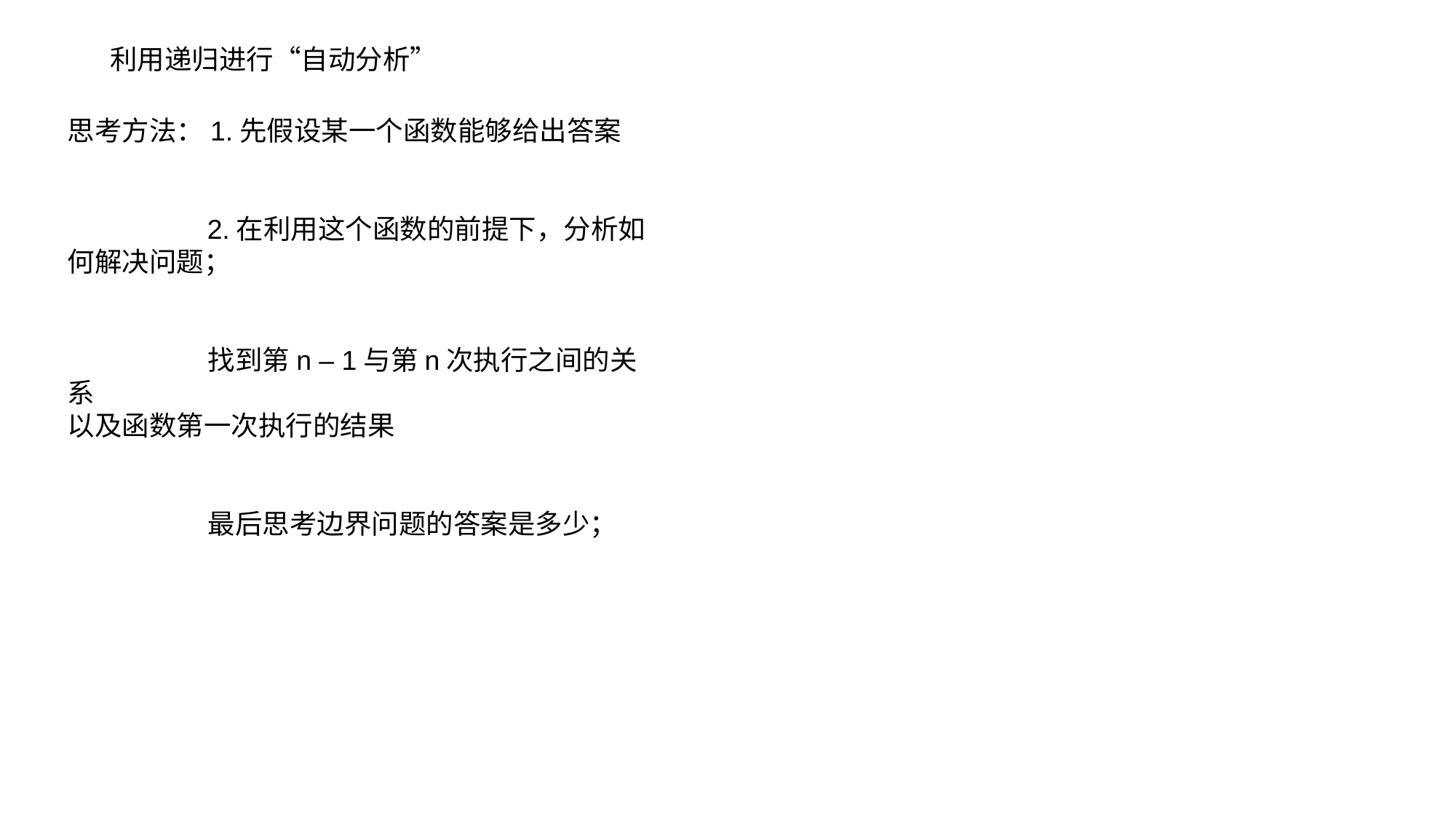

利用递归进行“自动分析”
思考方法：1.先假设某一个函数能够给出答案

	    2.在利用这个函数的前提下，分析如何解决问题；

	    找到第n – 1与第n次执行之间的关系
以及函数第一次执行的结果

	    最后思考边界问题的答案是多少；